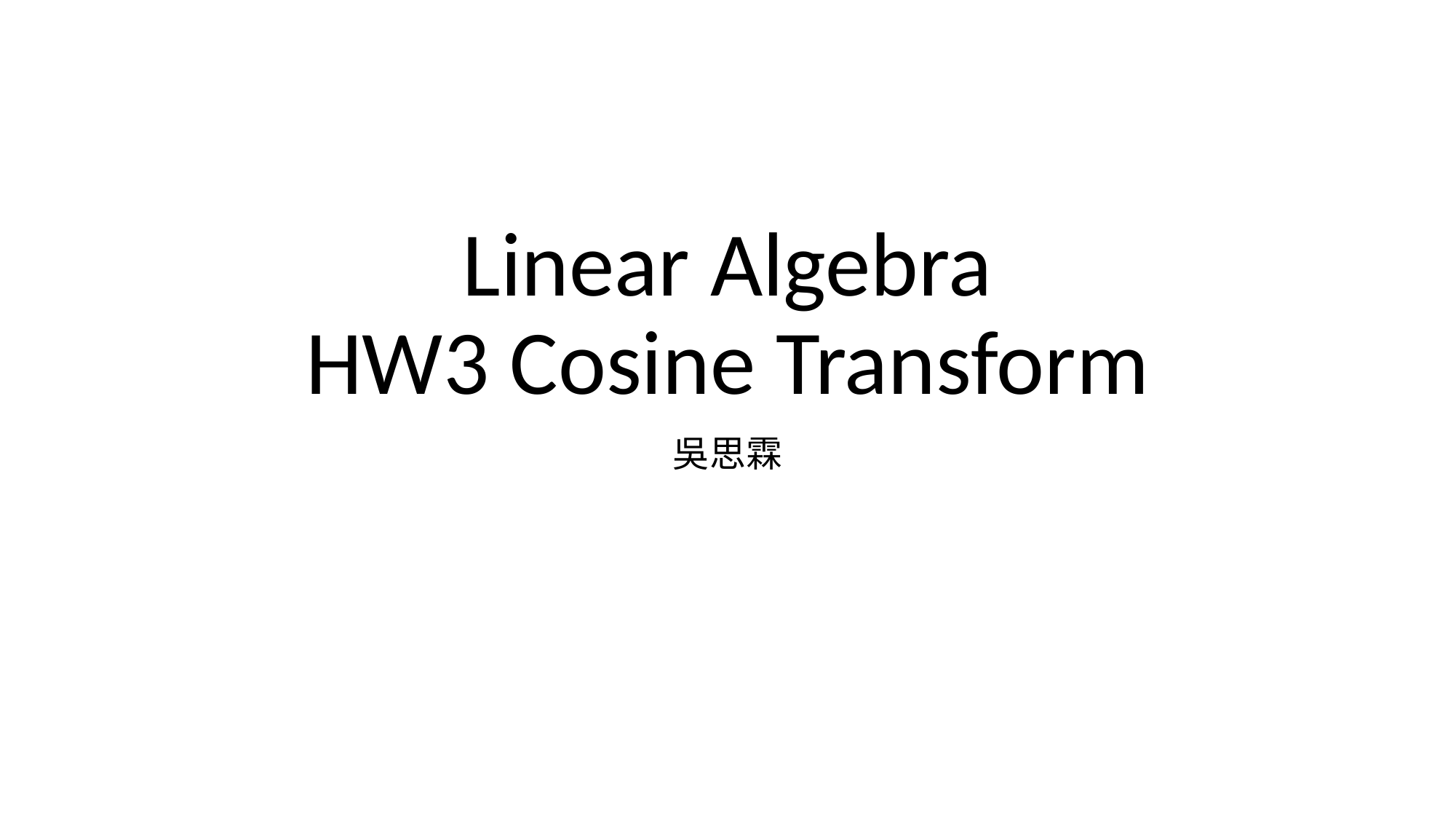

# Linear Algebra HW3 Cosine Transform
吳思霖